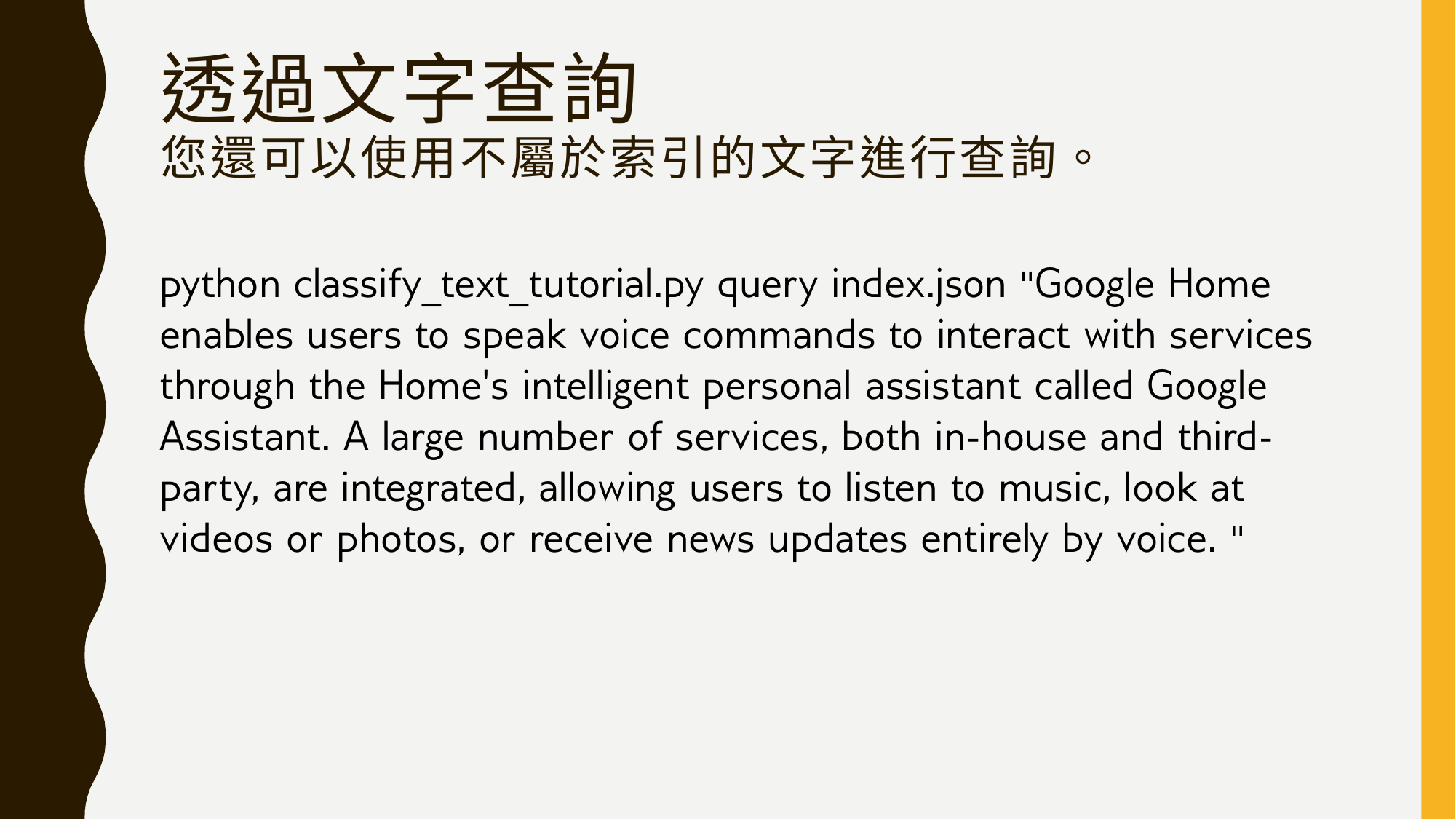

# 透過文字查詢 您還可以使用不屬於索引的文字進行查詢。
python classify_text_tutorial.py query index.json "Google Home enables users to speak voice commands to interact with services through the Home's intelligent personal assistant called Google Assistant. A large number of services, both in-house and third-party, are integrated, allowing users to listen to music, look at videos or photos, or receive news updates entirely by voice. "